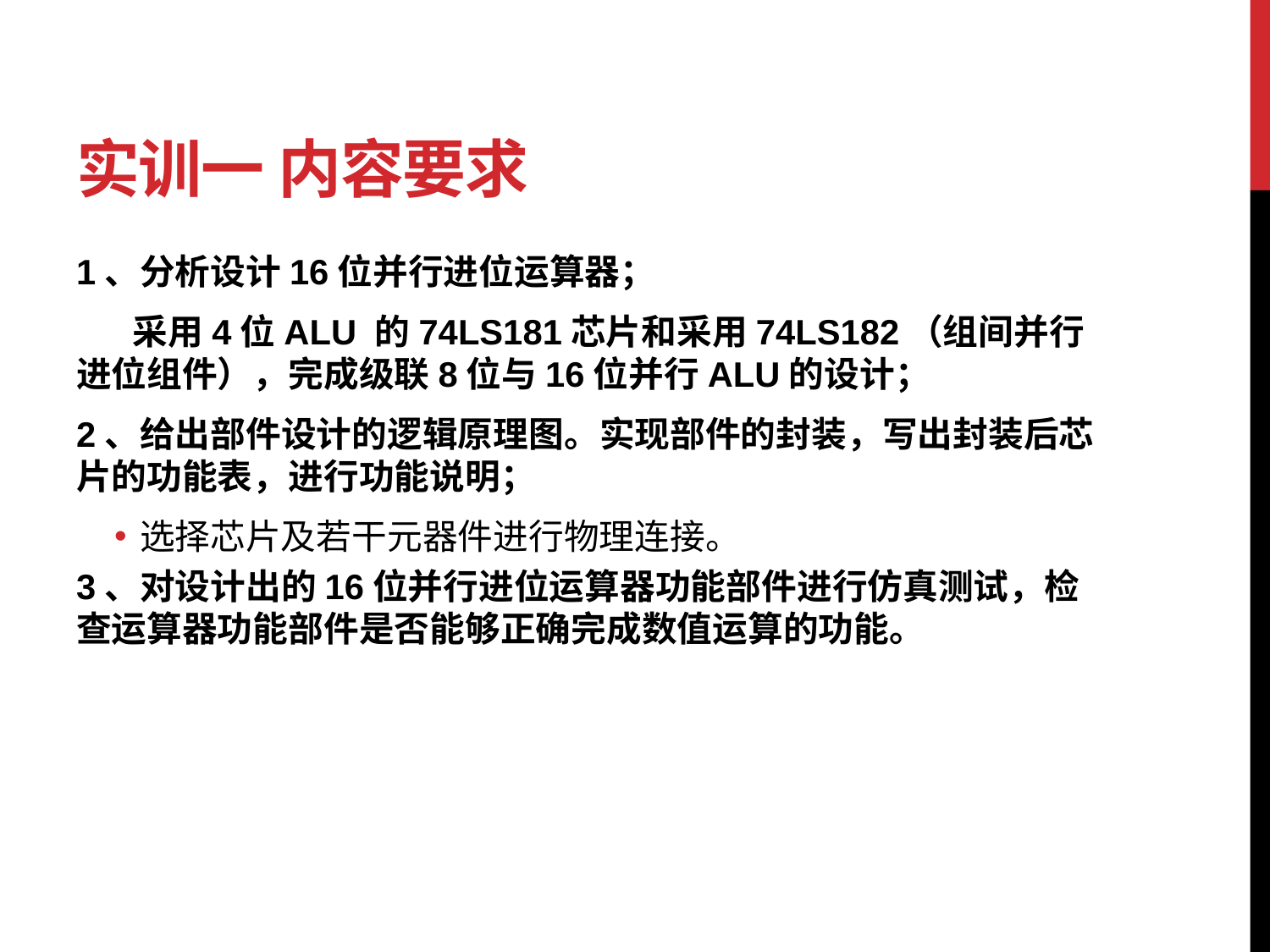

# 实训一 内容要求
1、分析设计16位并行进位运算器；
      采用4位ALU 的74LS181芯片和采用74LS182（组间并行进位组件），完成级联8位与16位并行ALU的设计；
2、给出部件设计的逻辑原理图。实现部件的封装，写出封装后芯片的功能表，进行功能说明；
选择芯片及若干元器件进行物理连接。
3、对设计出的16位并行进位运算器功能部件进行仿真测试，检查运算器功能部件是否能够正确完成数值运算的功能。